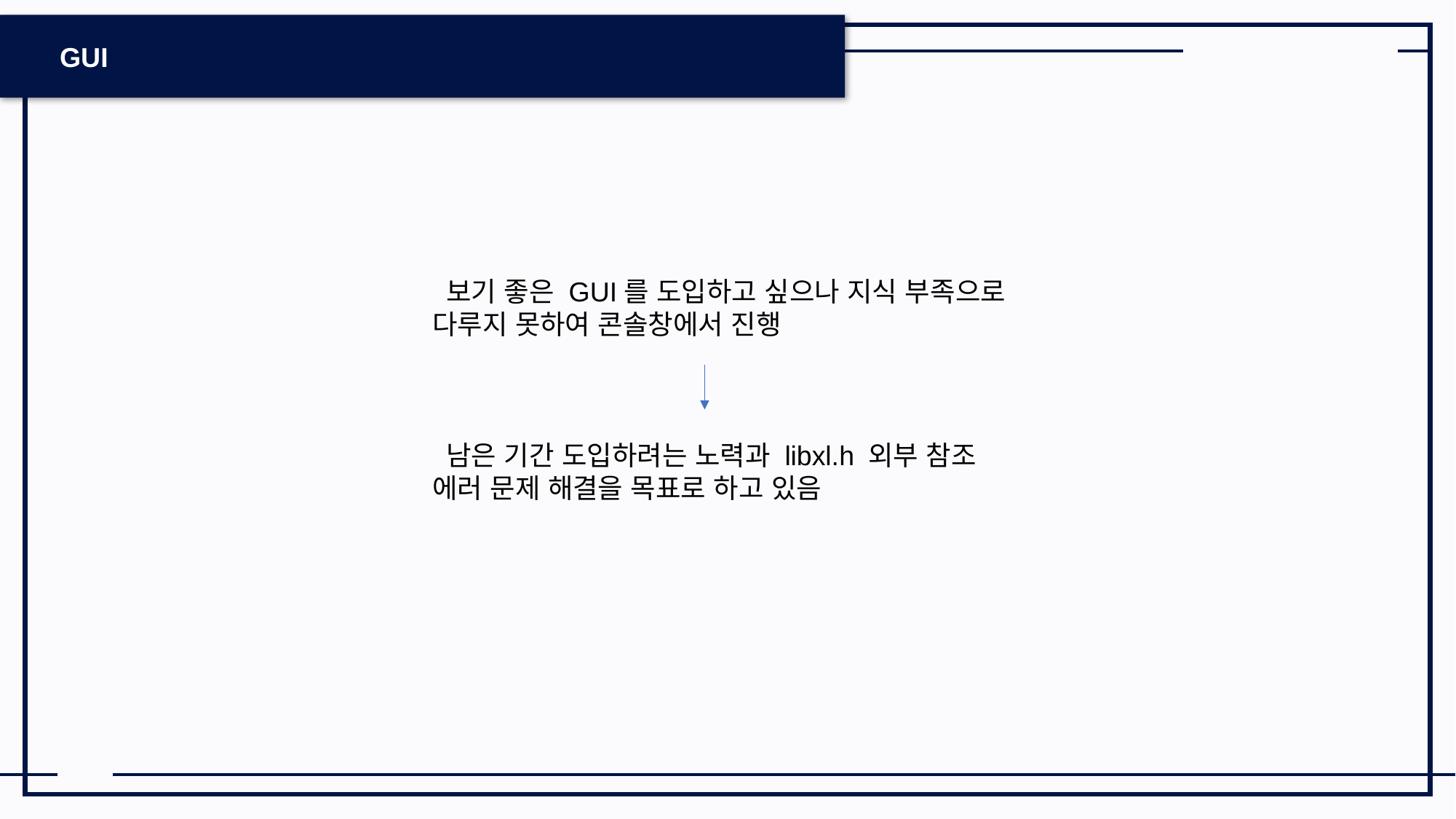

GUI
 보기 좋은 GUI를 도입하고 싶으나 지식 부족으로 다루지 못하여 콘솔창에서 진행

 남은 기간 도입하려는 노력과 libxl.h 외부 참조 에러 문제 해결을 목표로 하고 있음